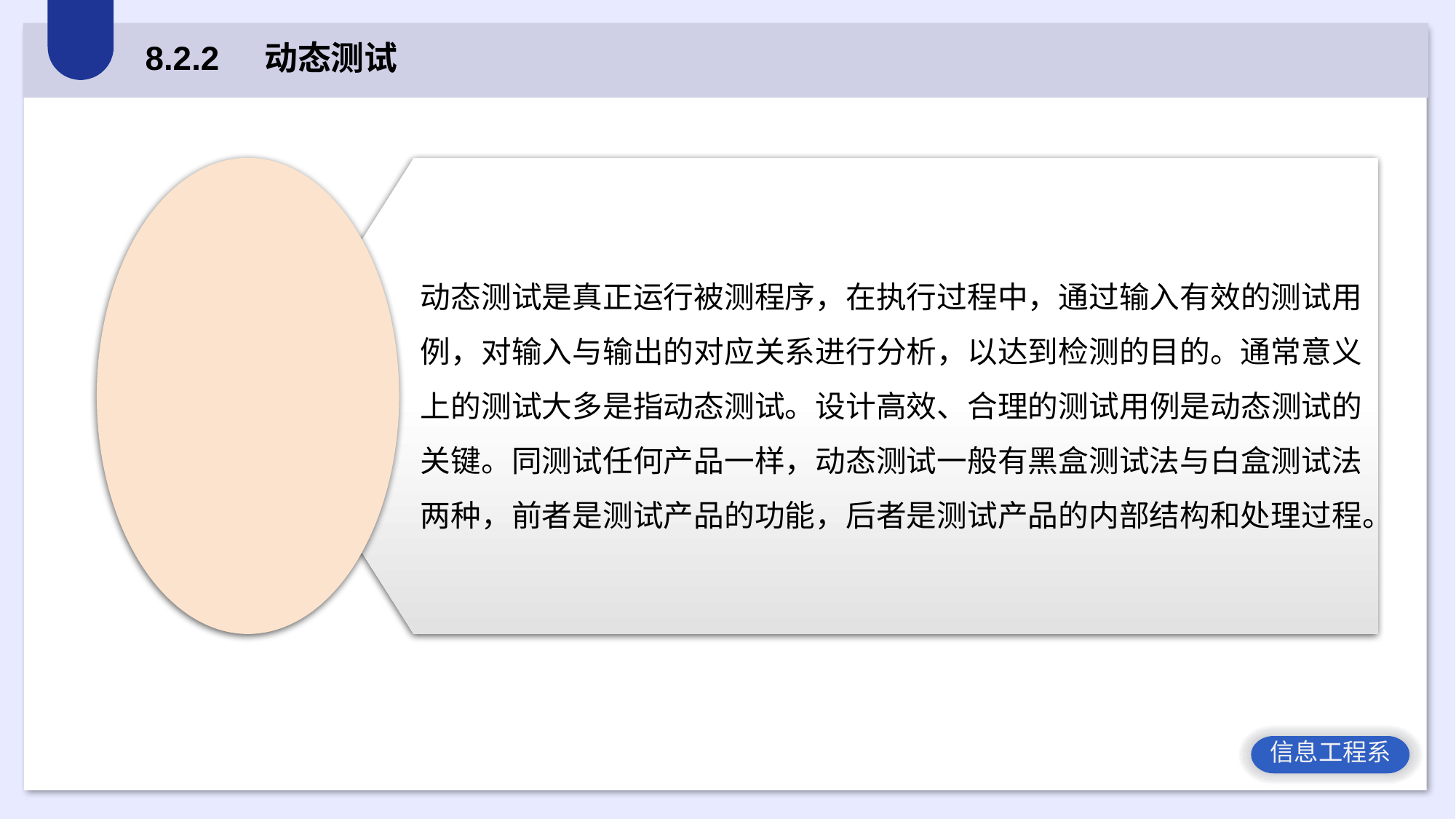

8.2.2    动态测试

动态测试是真正运行被测程序，在执行过程中，通过输入有效的测试用例，对输入与输出的对应关系进行分析，以达到检测的目的。通常意义上的测试大多是指动态测试。设计高效、合理的测试用例是动态测试的关键。同测试任何产品一样，动态测试一般有黑盒测试法与白盒测试法两种，前者是测试产品的功能，后者是测试产品的内部结构和处理过程。